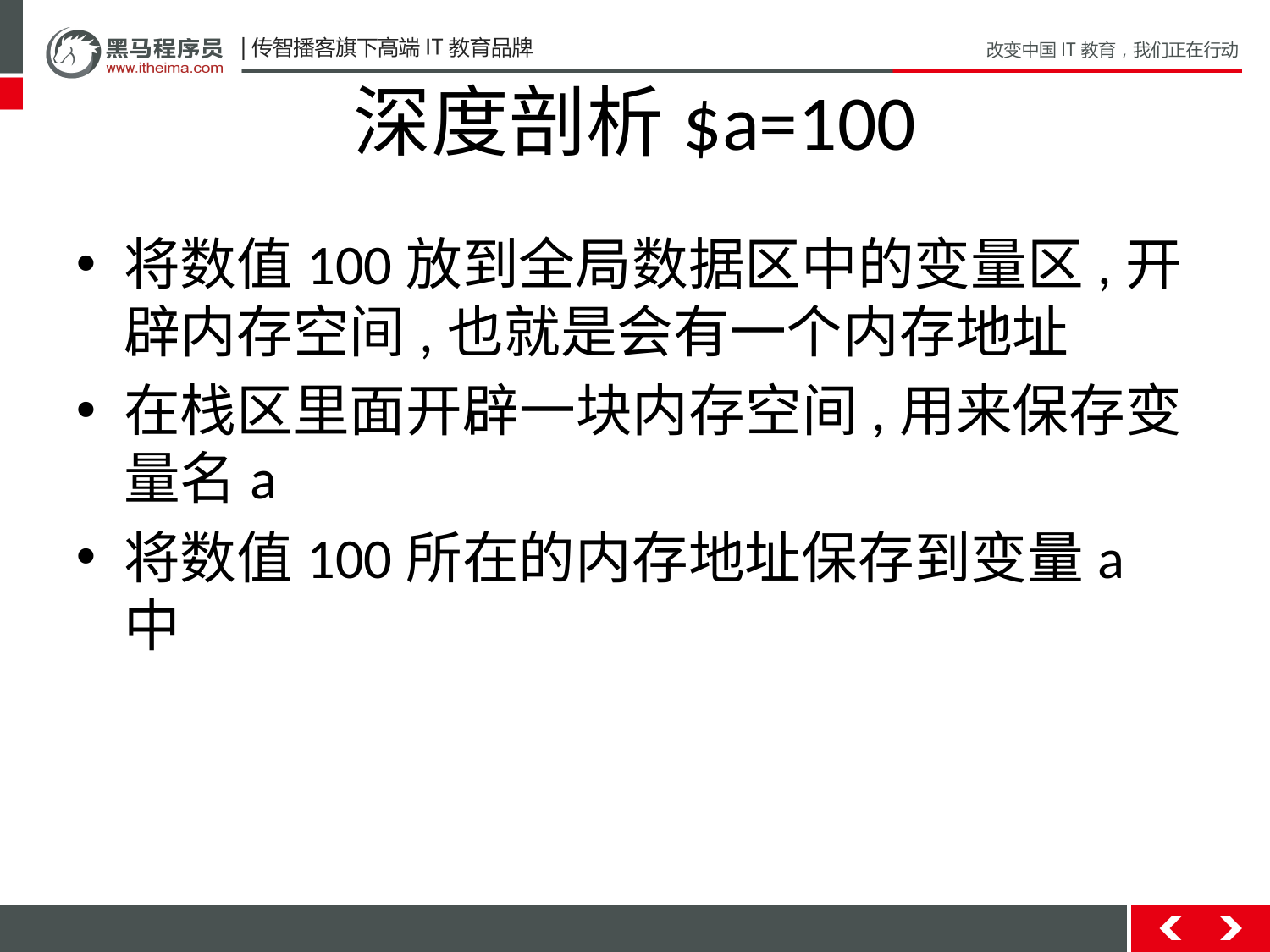

# 深度剖析$a=100
将数值100放到全局数据区中的变量区,开辟内存空间,也就是会有一个内存地址
在栈区里面开辟一块内存空间,用来保存变量名a
将数值100所在的内存地址保存到变量a中